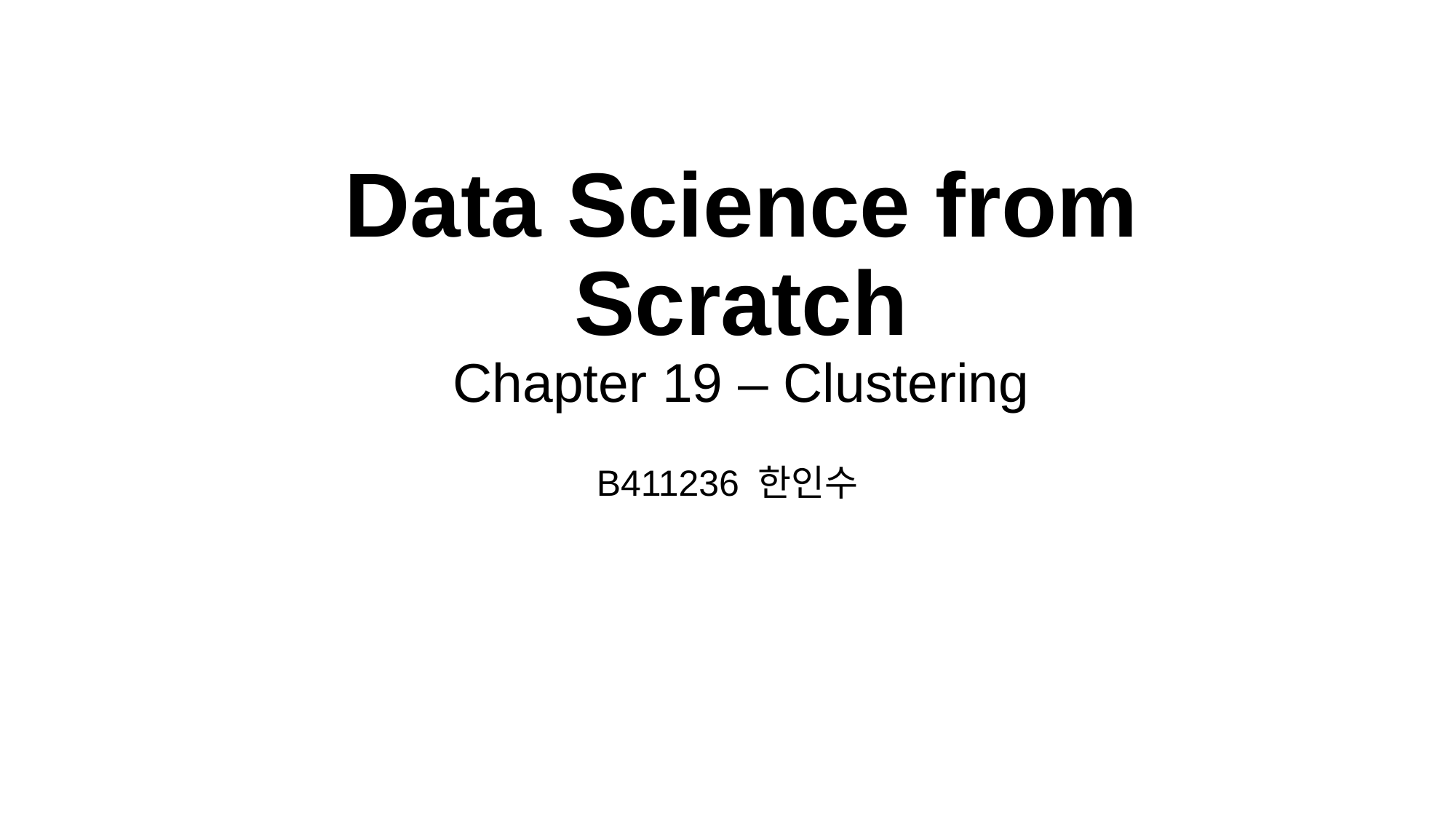

# Data Science from Scratch Chapter 19 – Clustering
B411236 한인수